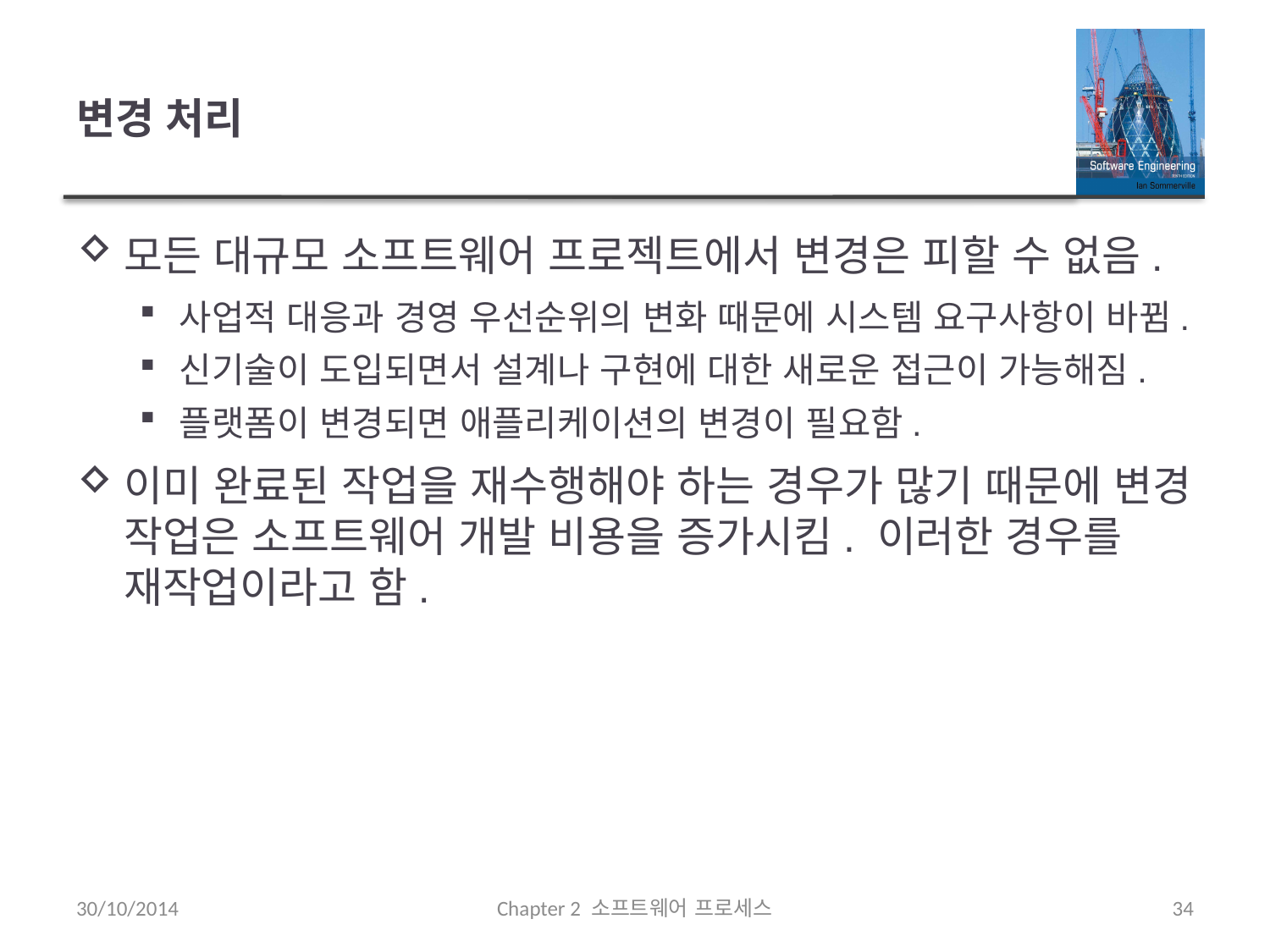

# 변경 처리
모든 대규모 소프트웨어 프로젝트에서 변경은 피할 수 없음.
사업적 대응과 경영 우선순위의 변화 때문에 시스템 요구사항이 바뀜.
신기술이 도입되면서 설계나 구현에 대한 새로운 접근이 가능해짐.
플랫폼이 변경되면 애플리케이션의 변경이 필요함.
이미 완료된 작업을 재수행해야 하는 경우가 많기 때문에 변경 작업은 소프트웨어 개발 비용을 증가시킴. 이러한 경우를 재작업이라고 함.
30/10/2014
Chapter 2 소프트웨어 프로세스
34